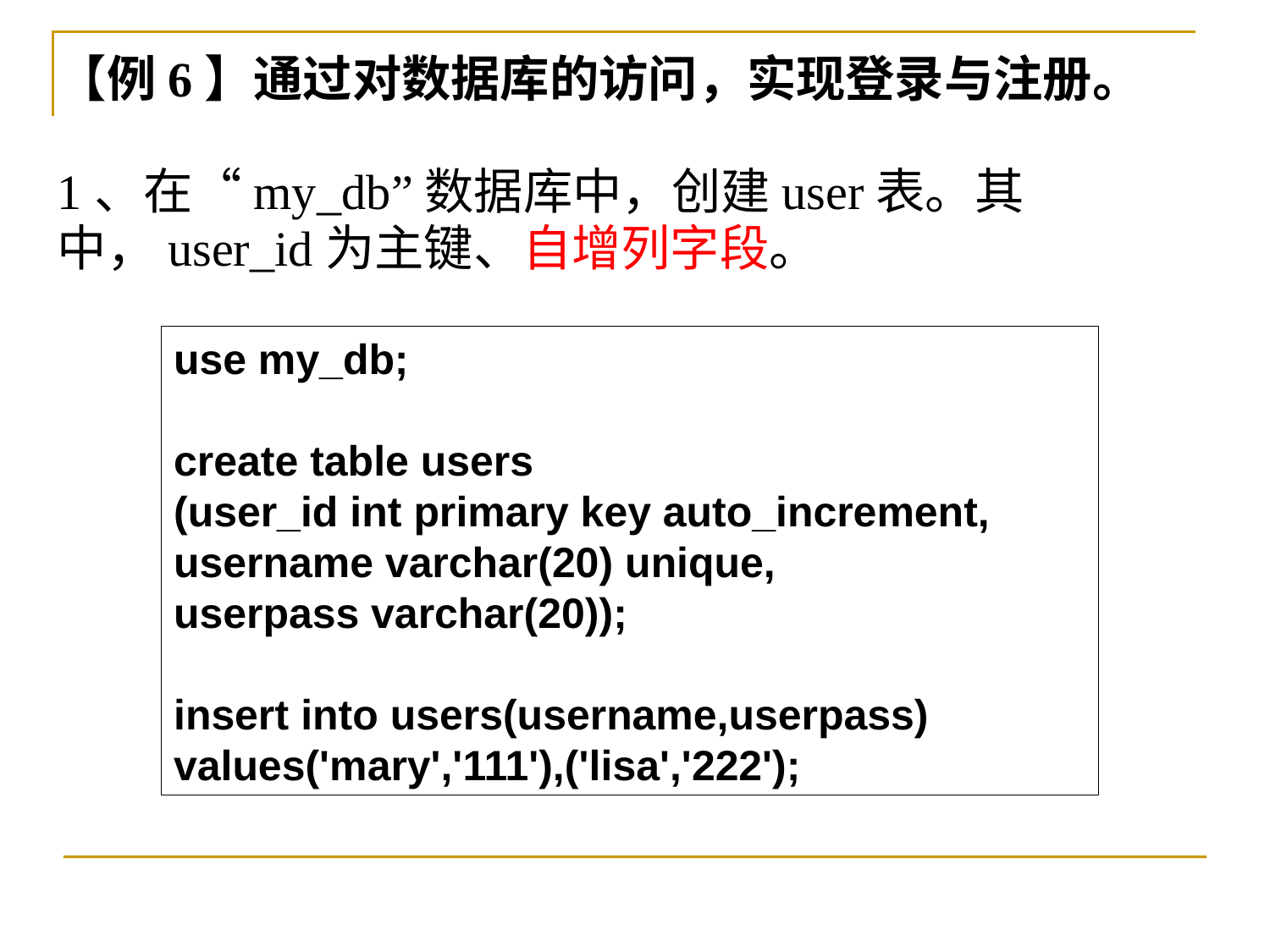

【例6】通过对数据库的访问，实现登录与注册。

1、在“my_db”数据库中，创建user表。其中，user_id为主键、自增列字段。

use my_db;

create table users
(user_id int primary key auto_increment,
username varchar(20) unique,
userpass varchar(20));

insert into users(username,userpass)
values('mary','111'),('lisa','222');